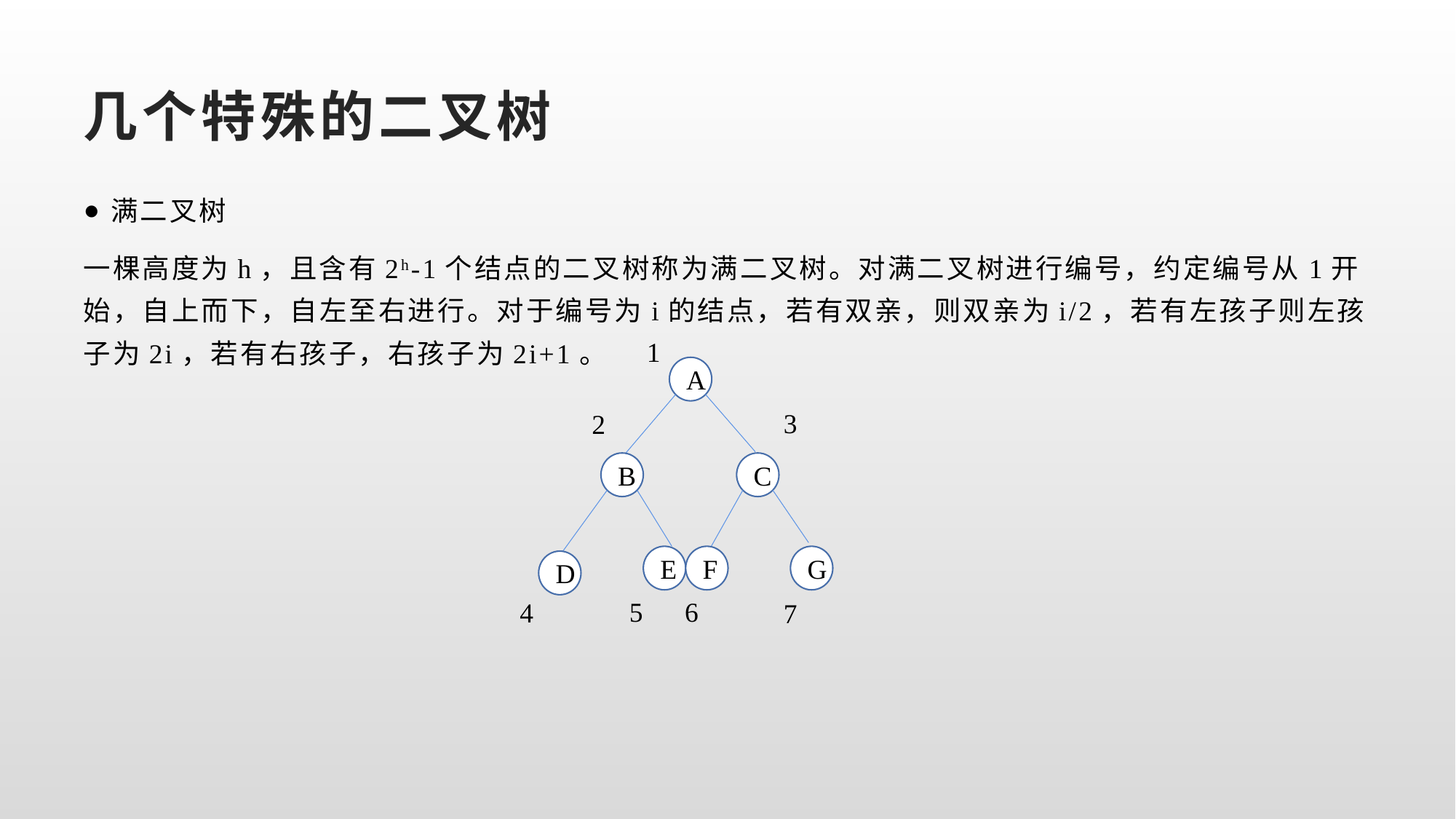

# 几个特殊的二叉树
满二叉树
一棵高度为h，且含有2h-1个结点的二叉树称为满二叉树。对满二叉树进行编号，约定编号从1开始，自上而下，自左至右进行。对于编号为i的结点，若有双亲，则双亲为i/2，若有左孩子则左孩子为2i，若有右孩子，右孩子为2i+1。
1
A
3
2
B
C
E
F
G
D
5
6
4
7